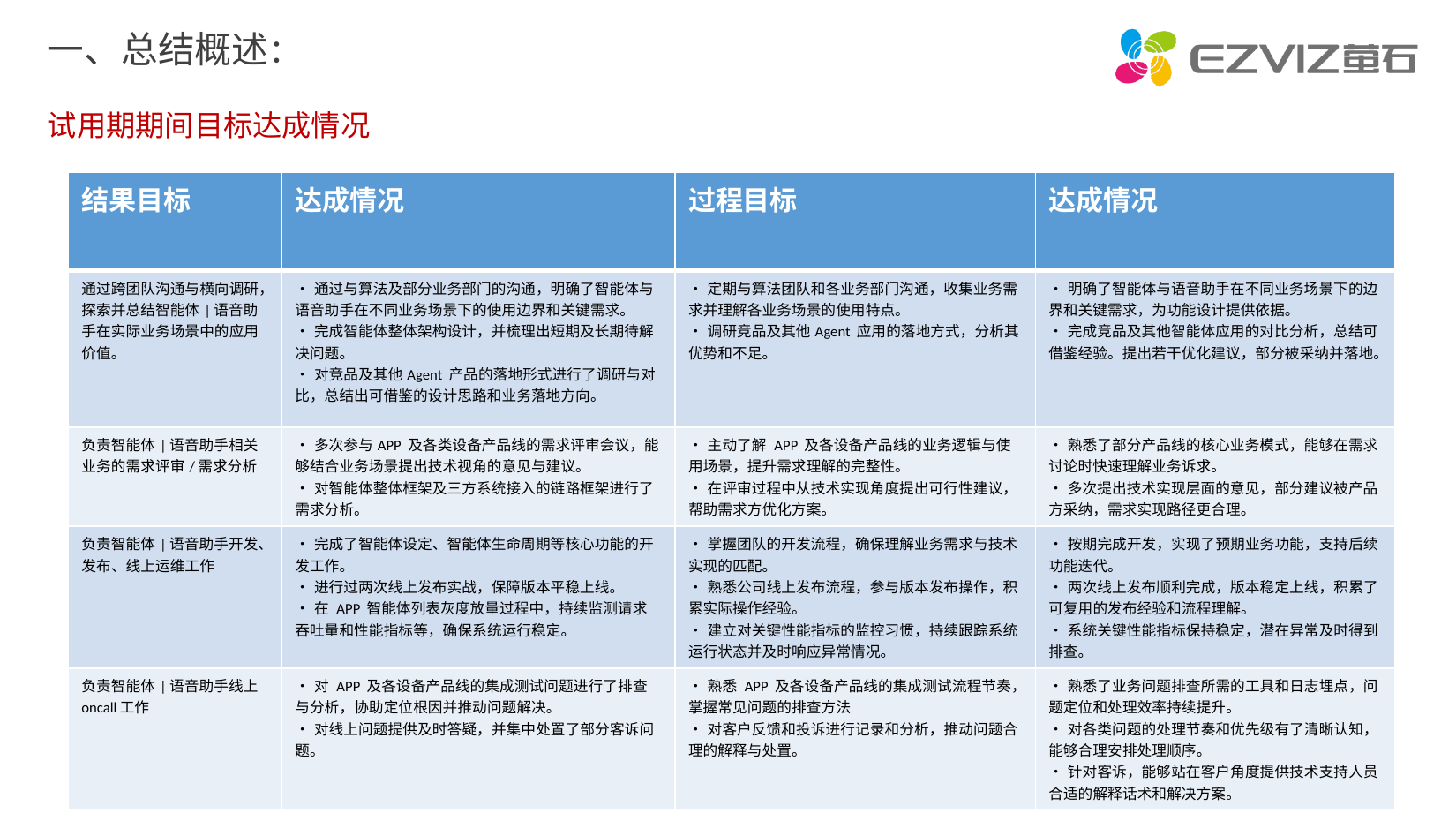

# 一、总结概述： 试用期期间目标达成情况
| 结果目标 | 达成情况 | 过程目标 | 达成情况 |
| --- | --- | --- | --- |
| 通过跨团队沟通与横向调研，探索并总结智能体|语音助手在实际业务场景中的应用价值。 | •通过与算法及部分业务部门的沟通，明确了智能体与语音助手在不同业务场景下的使用边界和关键需求。 •完成智能体整体架构设计，并梳理出短期及长期待解决问题。 •对竞品及其他Agent 产品的落地形式进行了调研与对比，总结出可借鉴的设计思路和业务落地方向。 | •定期与算法团队和各业务部门沟通，收集业务需求并理解各业务场景的使用特点。 •调研竞品及其他Agent 应用的落地方式，分析其优势和不足。 | •明确了智能体与语音助手在不同业务场景下的边界和关键需求，为功能设计提供依据。 •完成竞品及其他智能体应用的对比分析，总结可借鉴经验。提出若干优化建议，部分被采纳并落地。 |
| 负责智能体|语音助手相关业务的需求评审/需求分析 | •多次参与APP 及各类设备产品线的需求评审会议，能够结合业务场景提出技术视角的意见与建议。 •对智能体整体框架及三方系统接入的链路框架进行了需求分析。 | •主动了解 APP 及各设备产品线的业务逻辑与使用场景，提升需求理解的完整性。 •在评审过程中从技术实现角度提出可行性建议，帮助需求方优化方案。 | •熟悉了部分产品线的核心业务模式，能够在需求讨论时快速理解业务诉求。 •多次提出技术实现层面的意见，部分建议被产品方采纳，需求实现路径更合理。 |
| 负责智能体|语音助手开发、发布、线上运维工作 | •完成了智能体设定、智能体生命周期等核心功能的开发工作。 •进行过两次线上发布实战，保障版本平稳上线。 •在 APP 智能体列表灰度放量过程中，持续监测请求吞吐量和性能指标等，确保系统运行稳定。 | •掌握团队的开发流程，确保理解业务需求与技术实现的匹配。 •熟悉公司线上发布流程，参与版本发布操作，积累实际操作经验。 •建立对关键性能指标的监控习惯，持续跟踪系统运行状态并及时响应异常情况。 | •按期完成开发，实现了预期业务功能，支持后续功能迭代。 •两次线上发布顺利完成，版本稳定上线，积累了可复用的发布经验和流程理解。 •系统关键性能指标保持稳定，潜在异常及时得到排查。 |
| 负责智能体|语音助手线上oncall工作 | •对 APP 及各设备产品线的集成测试问题进行了排查与分析，协助定位根因并推动问题解决。 •对线上问题提供及时答疑，并集中处置了部分客诉问题。 | •熟悉 APP 及各设备产品线的集成测试流程节奏，掌握常见问题的排查方法 •对客户反馈和投诉进行记录和分析，推动问题合理的解释与处置。 | •熟悉了业务问题排查所需的工具和日志埋点，问题定位和处理效率持续提升。 •对各类问题的处理节奏和优先级有了清晰认知，能够合理安排处理顺序。 •针对客诉，能够站在客户角度提供技术支持人员合适的解释话术和解决方案。 |